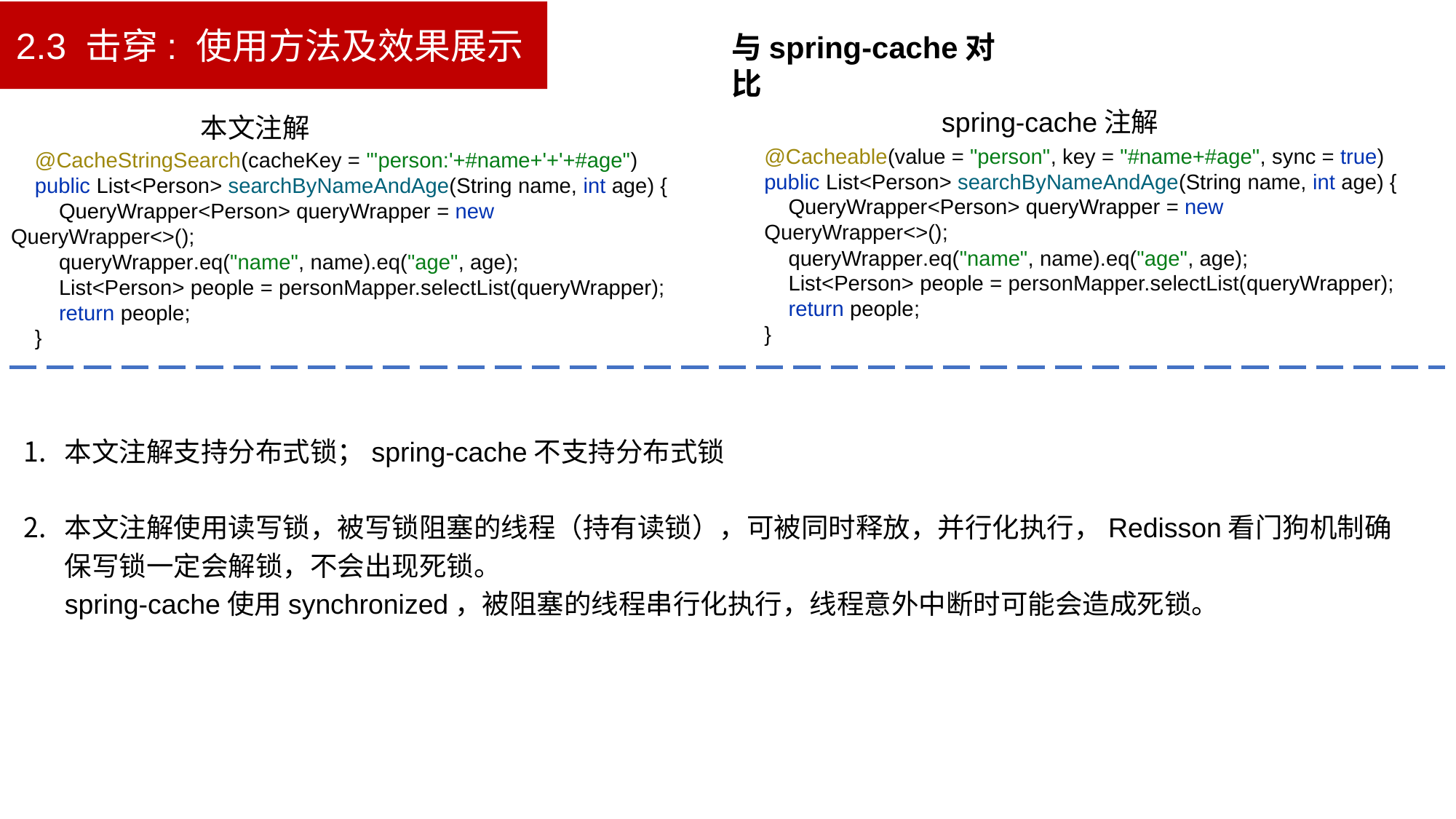

3.3 击穿: 使用方法及效果展示
2.3 击穿: 使用方法及效果展示
与spring-cache对比
spring-cache注解
本文注解
@Cacheable(value = "person", key = "#name+#age", sync = true)
public List<Person> searchByNameAndAge(String name, int age) {
    QueryWrapper<Person> queryWrapper = new QueryWrapper<>();
    queryWrapper.eq("name", name).eq("age", age);
    List<Person> people = personMapper.selectList(queryWrapper);
    return people;
}
    @CacheStringSearch(cacheKey = "'person:'+#name+'+'+#age")
    public List<Person> searchByNameAndAge(String name, int age) {
        QueryWrapper<Person> queryWrapper = new QueryWrapper<>();
        queryWrapper.eq("name", name).eq("age", age);
        List<Person> people = personMapper.selectList(queryWrapper);
        return people;
    }
本文注解支持分布式锁；spring-cache不支持分布式锁

本文注解使用读写锁，被写锁阻塞的线程（持有读锁），可被同时释放，并行化执行，Redisson看门狗机制确保写锁一定会解锁，不会出现死锁。
spring-cache使用synchronized，被阻塞的线程串行化执行，线程意外中断时可能会造成死锁。